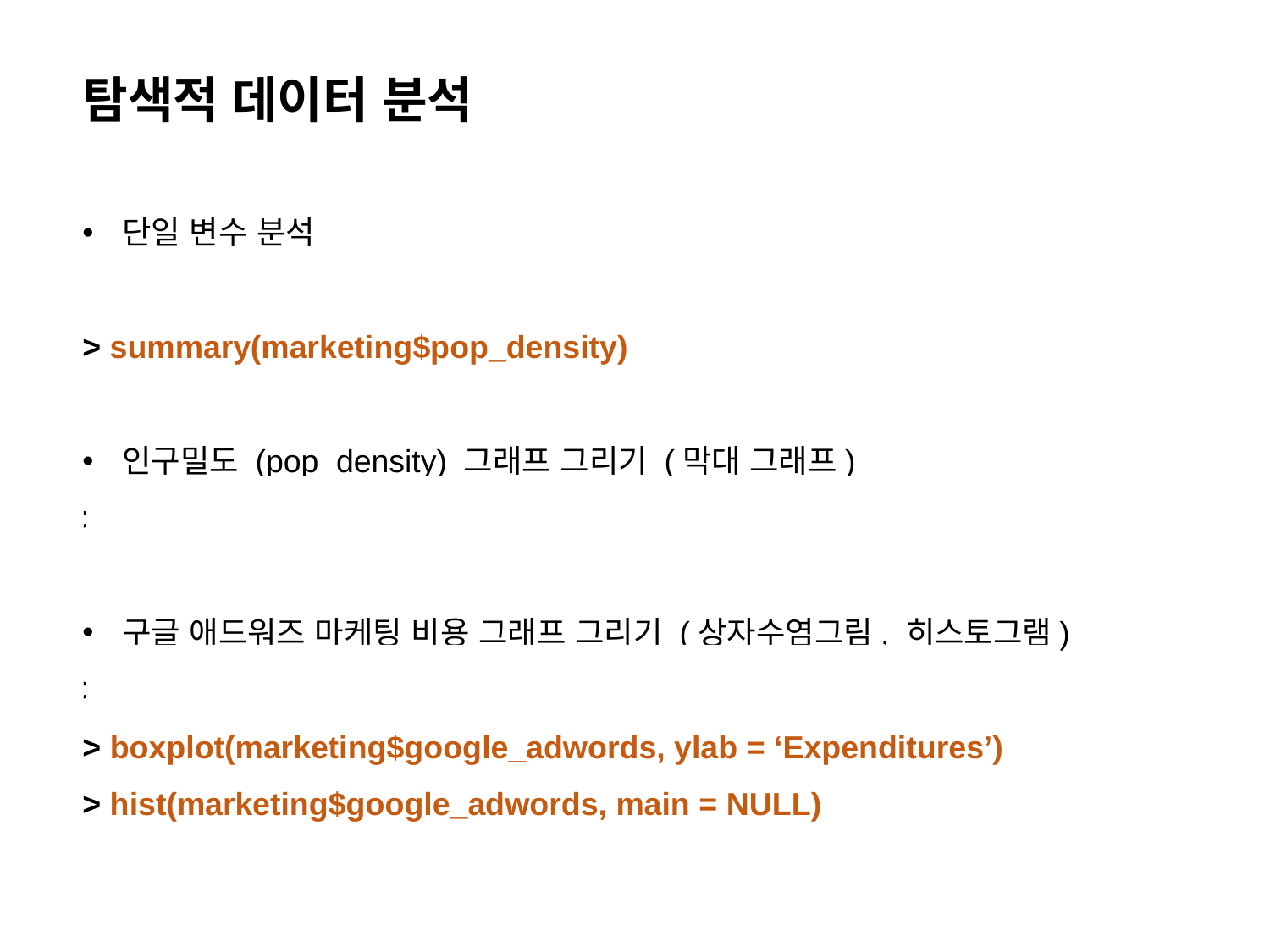

탐색적 데이터 분석
단일 변수 분석

> summary(marketing$pop_density)

인구밀도 (pop_density) 그래프 그리기 (막대 그래프)
>  plot(marketing$google_adwords)

구글 애드워즈 마케팅 비용 그래프 그리기 (상자수염그림, 히스토그램)
> par(mfrow = c(1,2))
> boxplot(marketing$google_adwords, ylab = ‘Expenditures’)
> hist(marketing$google_adwords, main = NULL)